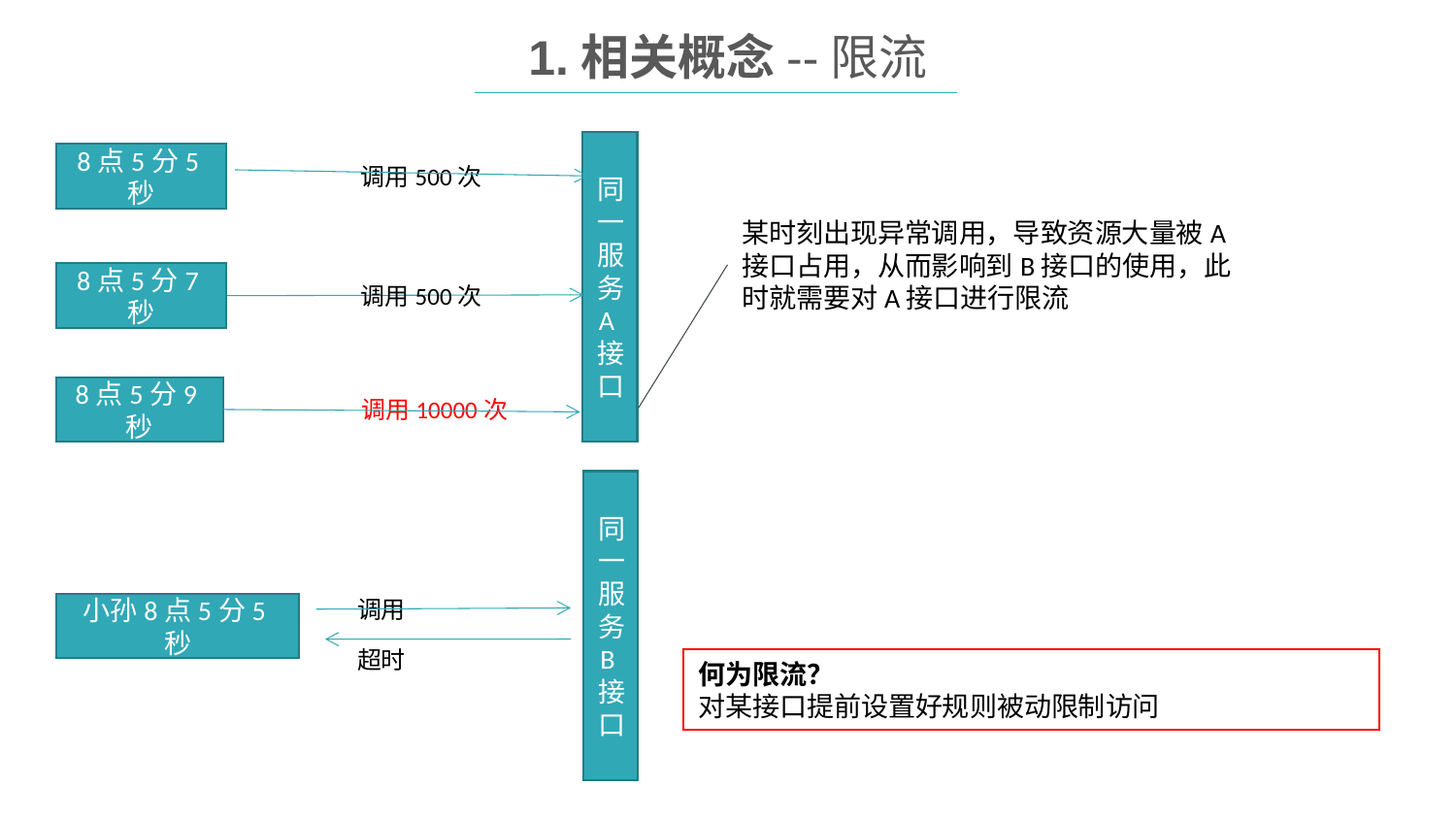

1.相关概念--限流
同一服务
A接口
8点5分5秒
调用500次
某时刻出现异常调用，导致资源大量被A接口占用，从而影响到B接口的使用，此时就需要对A接口进行限流
8点5分7秒
调用500次
8点5分9秒
调用10000次
同一服务
B接口
调用
小孙8点5分5秒
超时
何为限流？
对某接口提前设置好规则被动限制访问